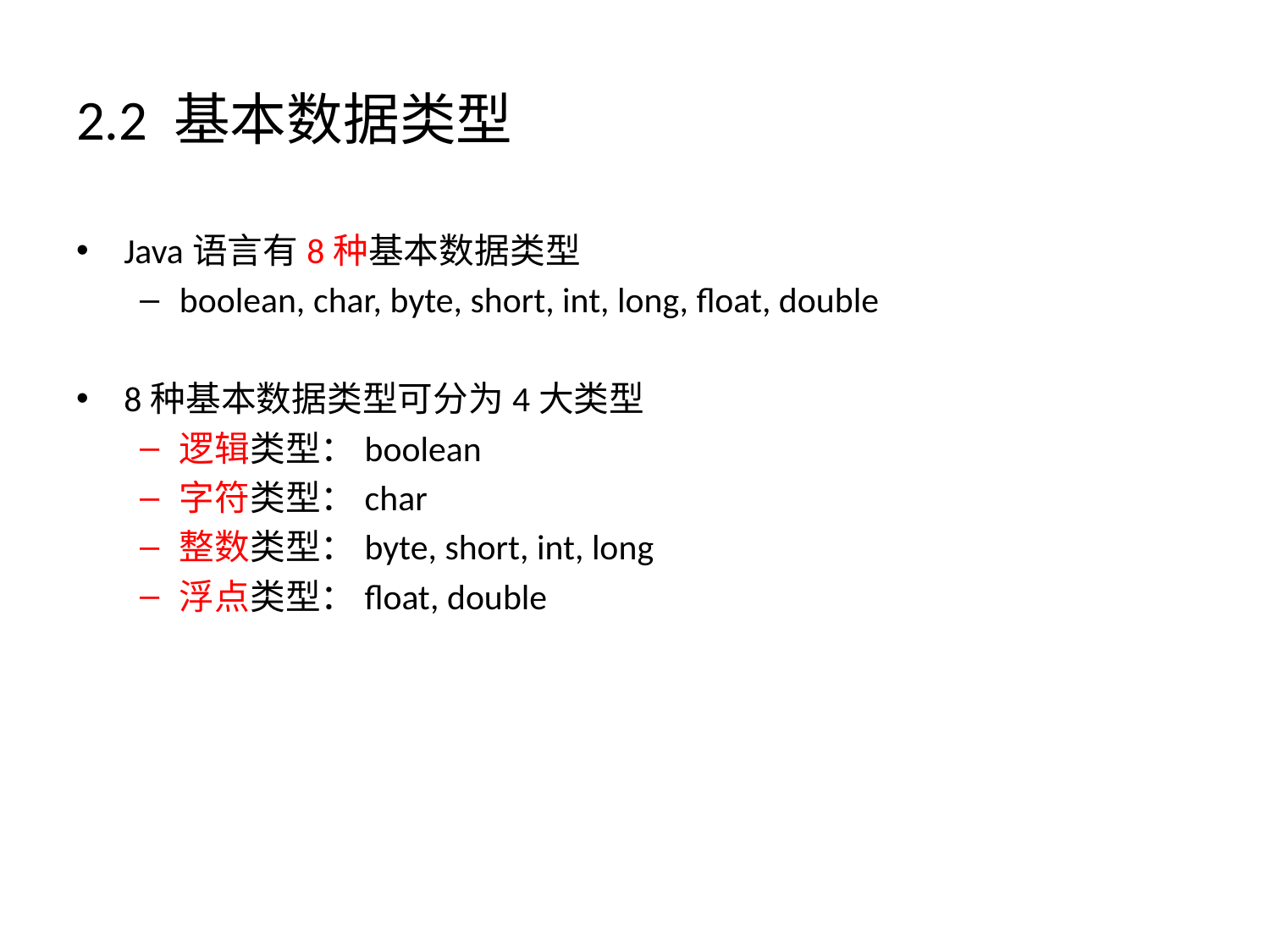

# 2.2 基本数据类型
Java语言有8种基本数据类型
boolean, char, byte, short, int, long, float, double

8种基本数据类型可分为4大类型
逻辑类型：boolean
字符类型：char
整数类型：byte, short, int, long
浮点类型：float, double